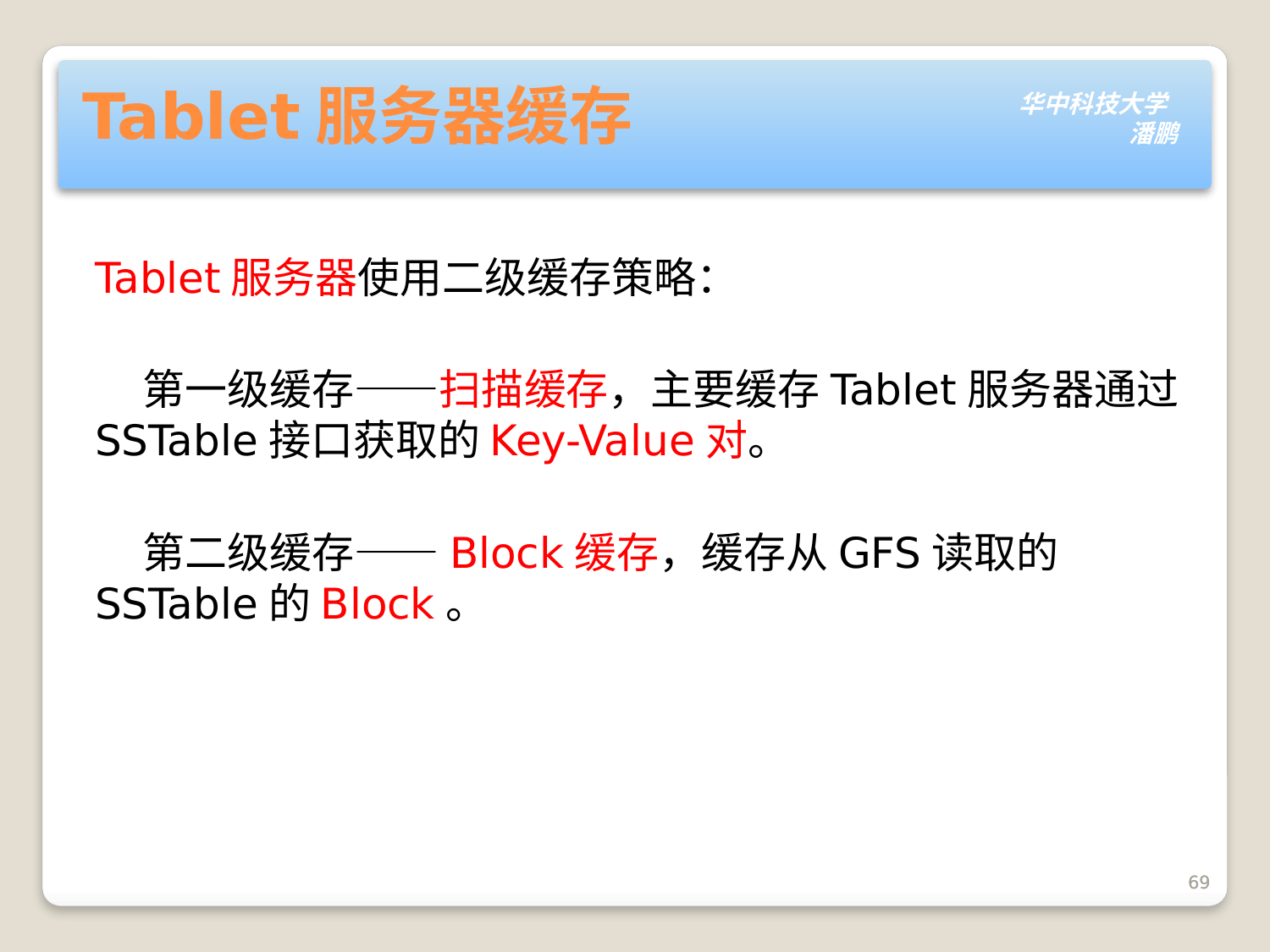

# Tablet服务器缓存
Tablet服务器使用二级缓存策略：

    第一级缓存——扫描缓存，主要缓存Tablet服务器通过SSTable接口获取的Key-Value对。

    第二级缓存——Block缓存，缓存从GFS读取的SSTable的Block。
69
69